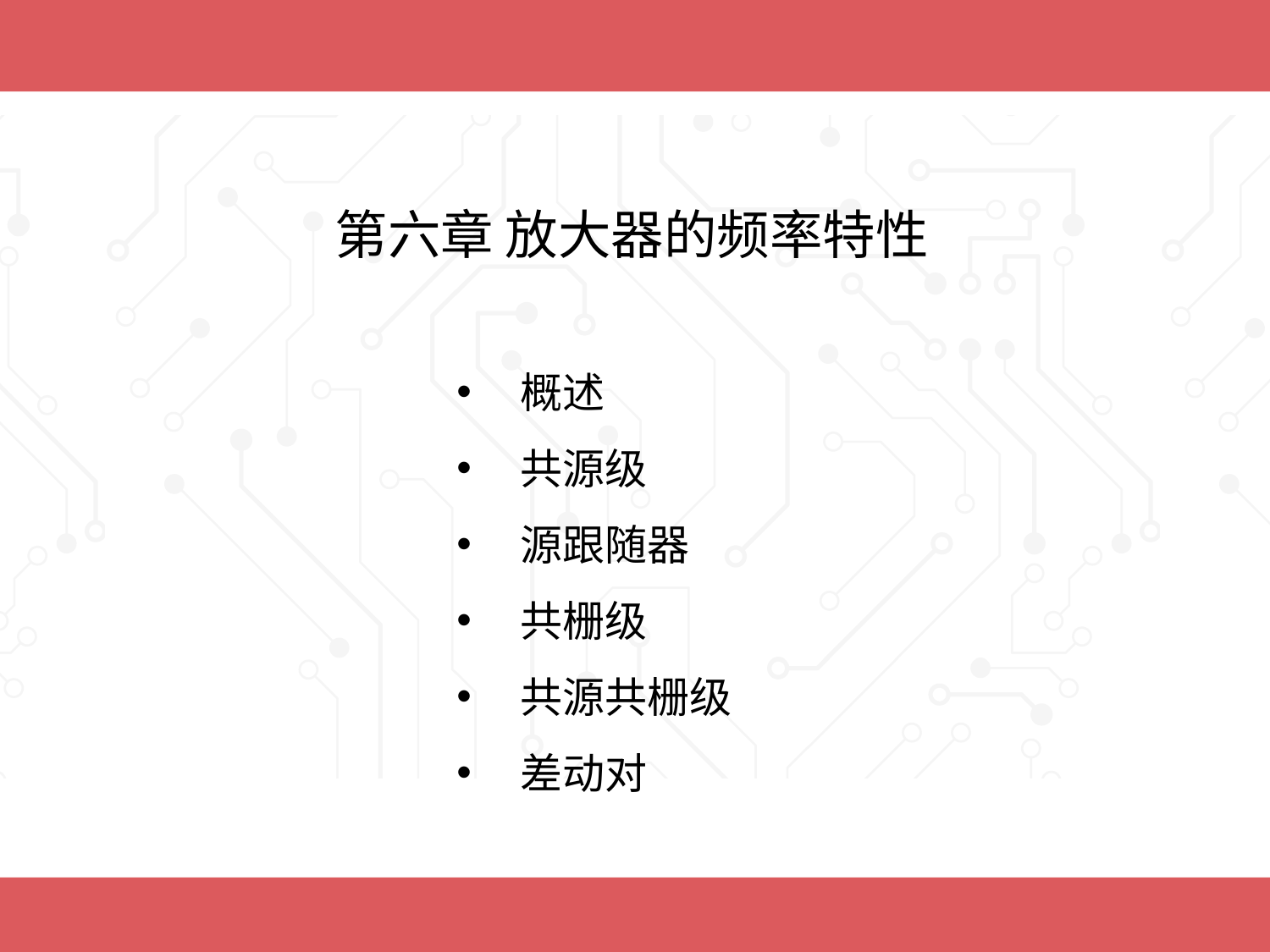

第六章 放大器的频率特性

概述
共源级
源跟随器
共栅级
共源共栅级
差动对